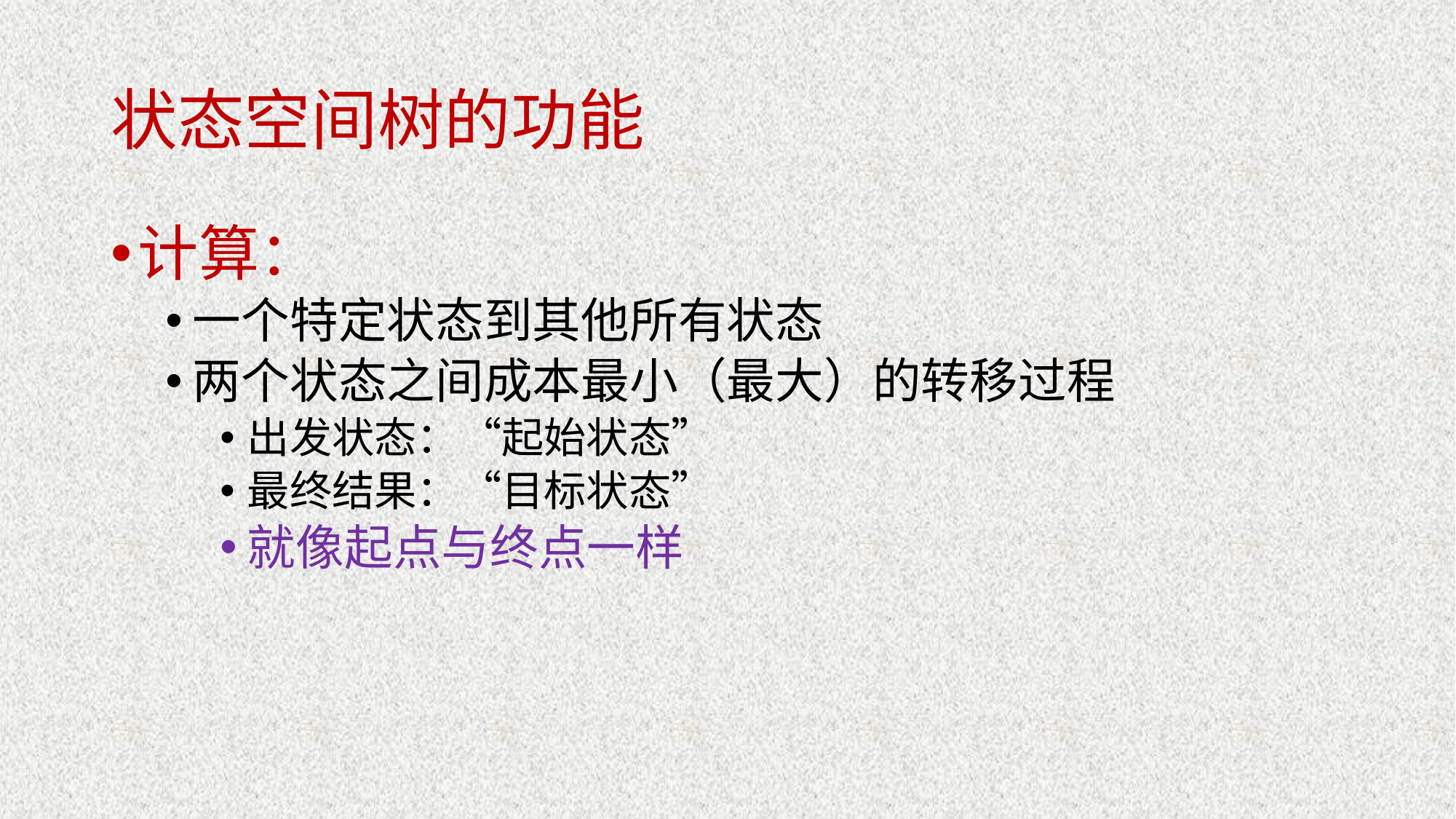

# 状态空间树的功能
计算：
一个特定状态到其他所有状态
两个状态之间成本最小（最大）的转移过程
出发状态：“起始状态”
最终结果：“目标状态”
就像起点与终点一样